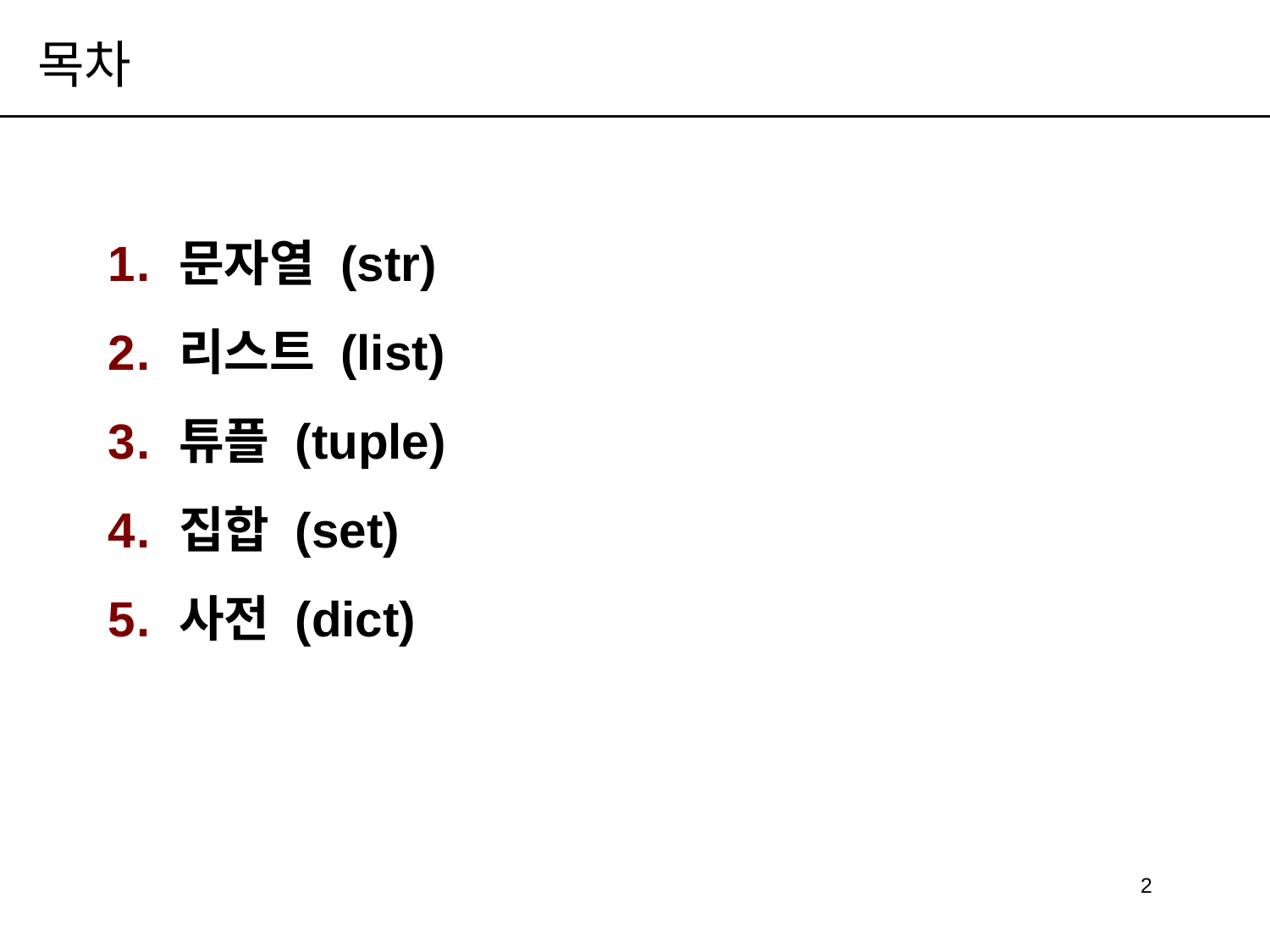

# 목차
문자열 (str)
리스트 (list)
튜플 (tuple)
집합 (set)
사전 (dict)
2